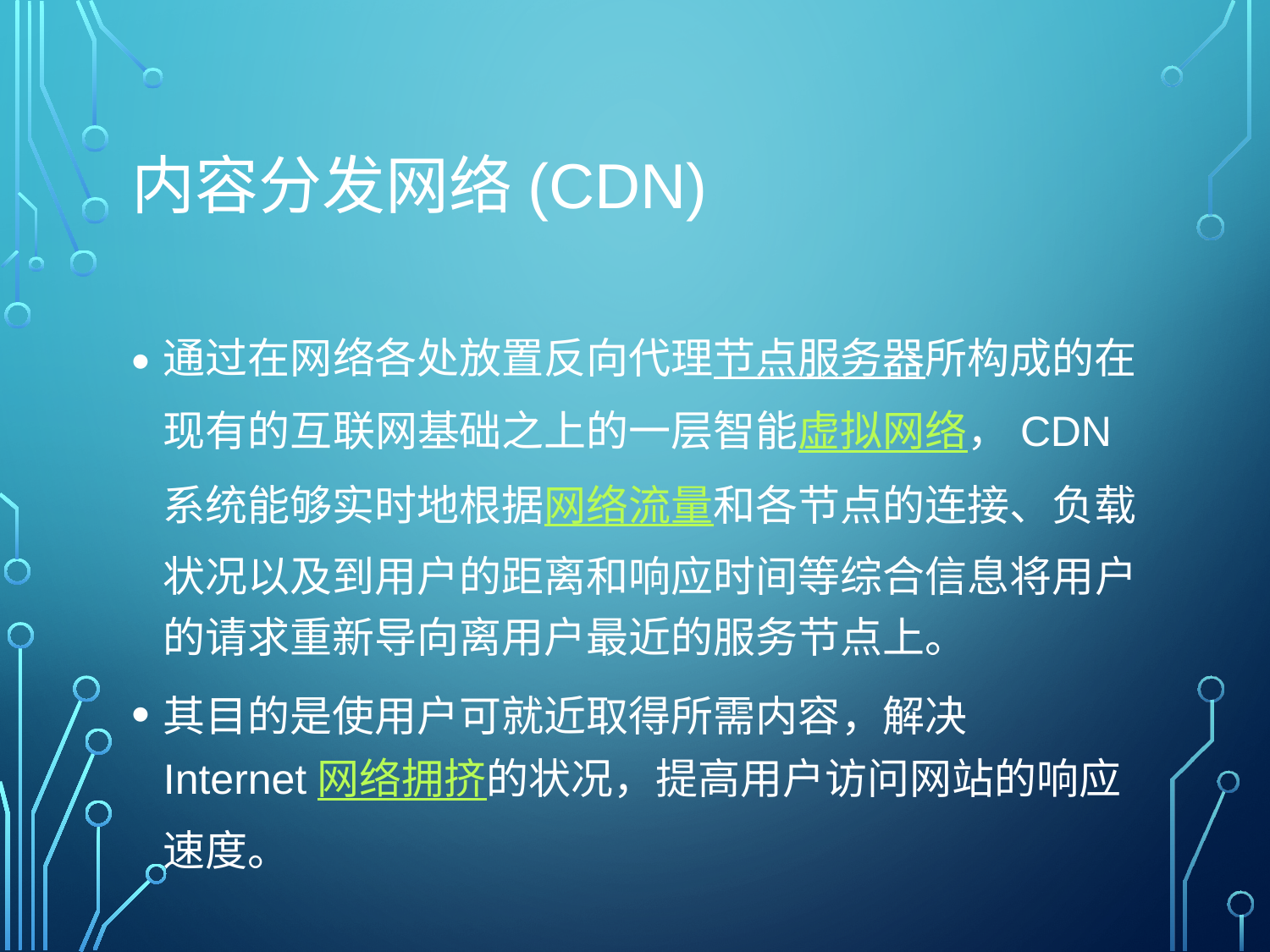

# 内容分发网络(CDN)
通过在网络各处放置反向代理节点服务器所构成的在现有的互联网基础之上的一层智能虚拟网络，CDN系统能够实时地根据网络流量和各节点的连接、负载状况以及到用户的距离和响应时间等综合信息将用户的请求重新导向离用户最近的服务节点上。
其目的是使用户可就近取得所需内容，解决 Internet网络拥挤的状况，提高用户访问网站的响应速度。